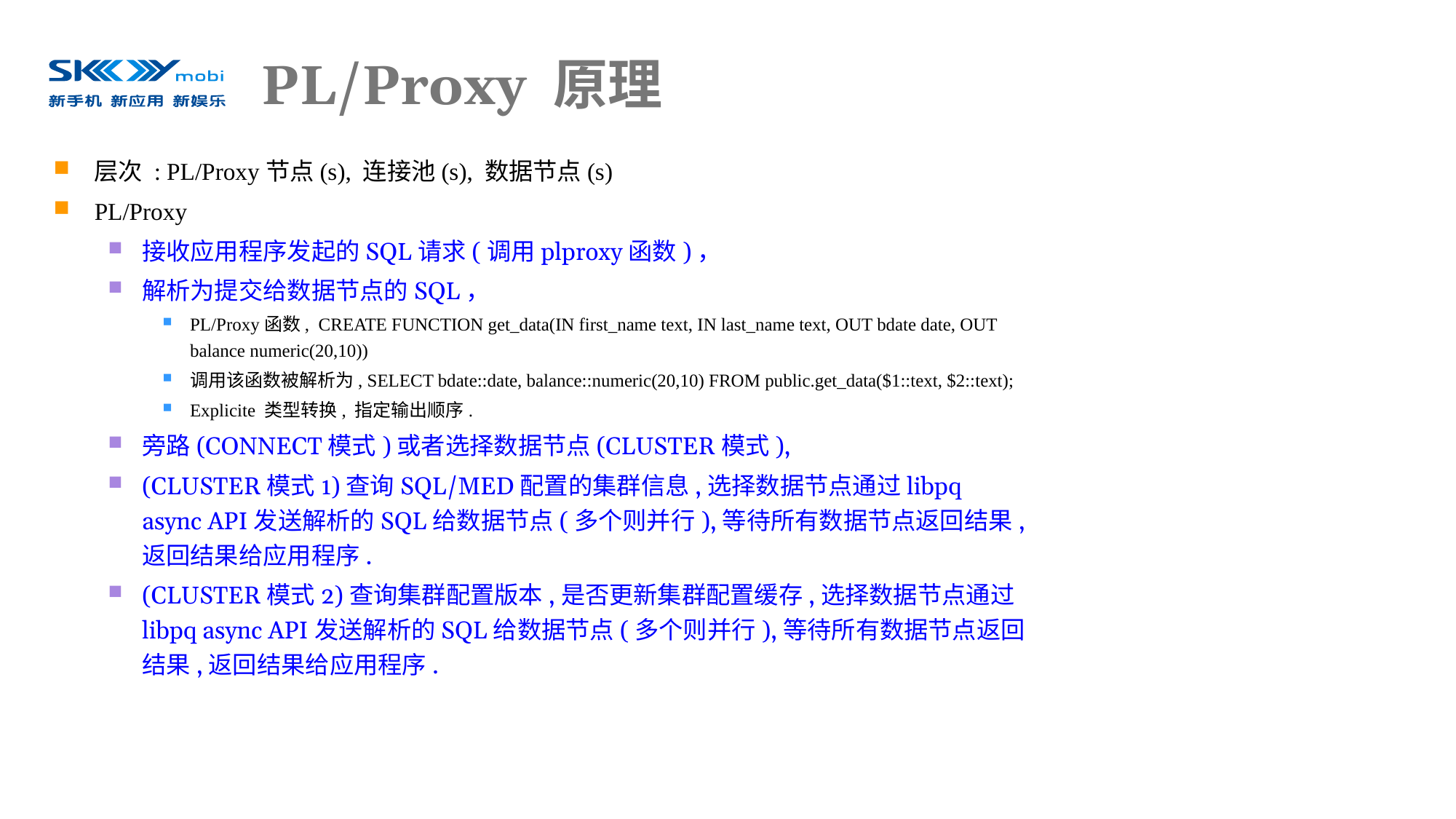

# PL/Proxy 原理
层次 : PL/Proxy节点(s), 连接池(s), 数据节点(s)
PL/Proxy
接收应用程序发起的SQL请求(调用plproxy函数)，
解析为提交给数据节点的SQL，
PL/Proxy函数,  CREATE FUNCTION get_data(IN first_name text, IN last_name text, OUT bdate date, OUT balance numeric(20,10))
调用该函数被解析为, SELECT bdate::date, balance::numeric(20,10) FROM public.get_data($1::text, $2::text);
Explicite 类型转换, 指定输出顺序.
旁路(CONNECT模式)或者选择数据节点(CLUSTER模式),
(CLUSTER模式1)查询SQL/MED配置的集群信息,选择数据节点通过libpq async API发送解析的SQL给数据节点(多个则并行),等待所有数据节点返回结果,返回结果给应用程序.
(CLUSTER模式2)查询集群配置版本,是否更新集群配置缓存,选择数据节点通过libpq async API发送解析的SQL给数据节点(多个则并行),等待所有数据节点返回结果,返回结果给应用程序.